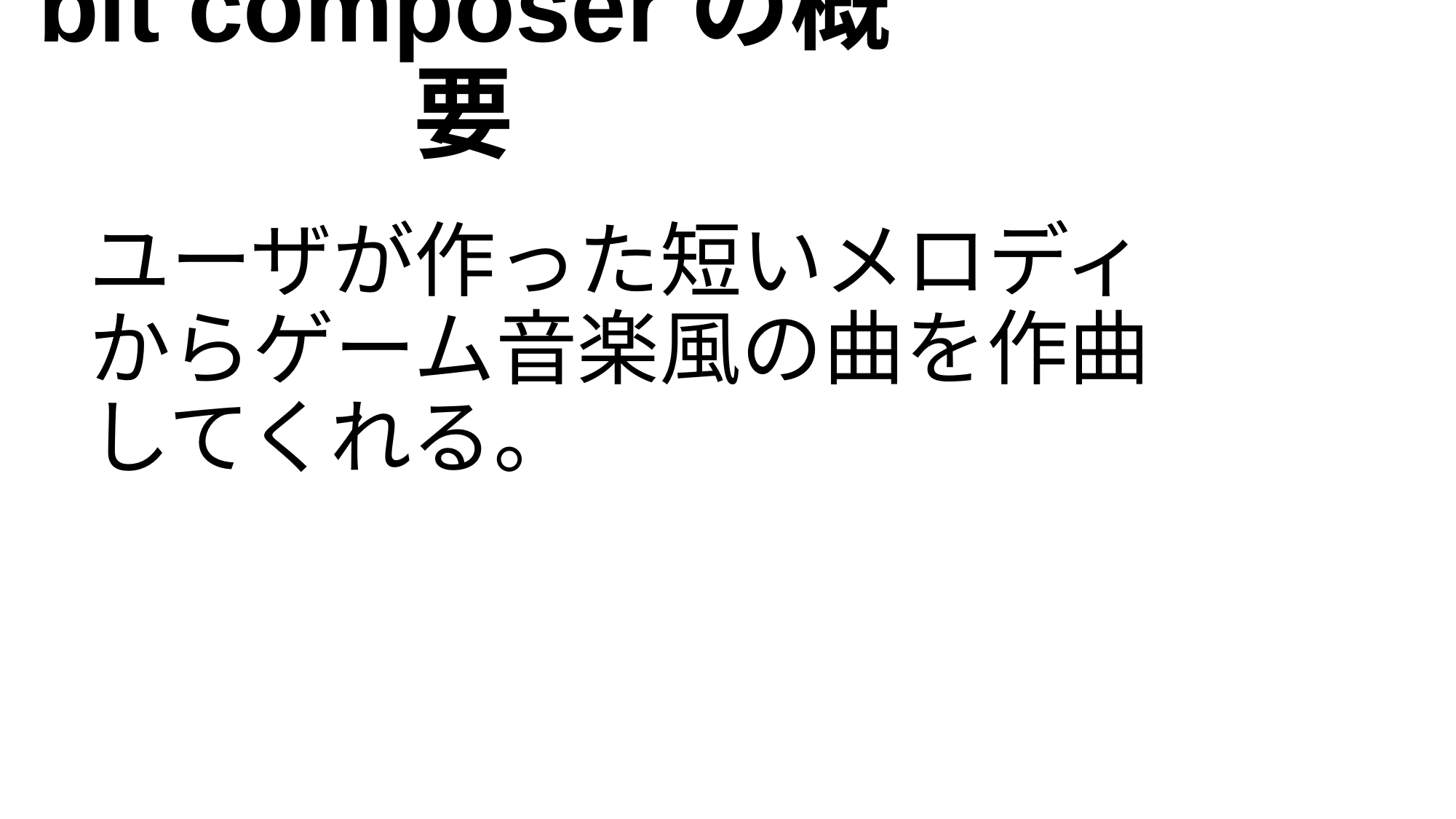

# bit composerの概要
ユーザが作った短いメロディからゲーム音楽風の曲を作曲してくれる。